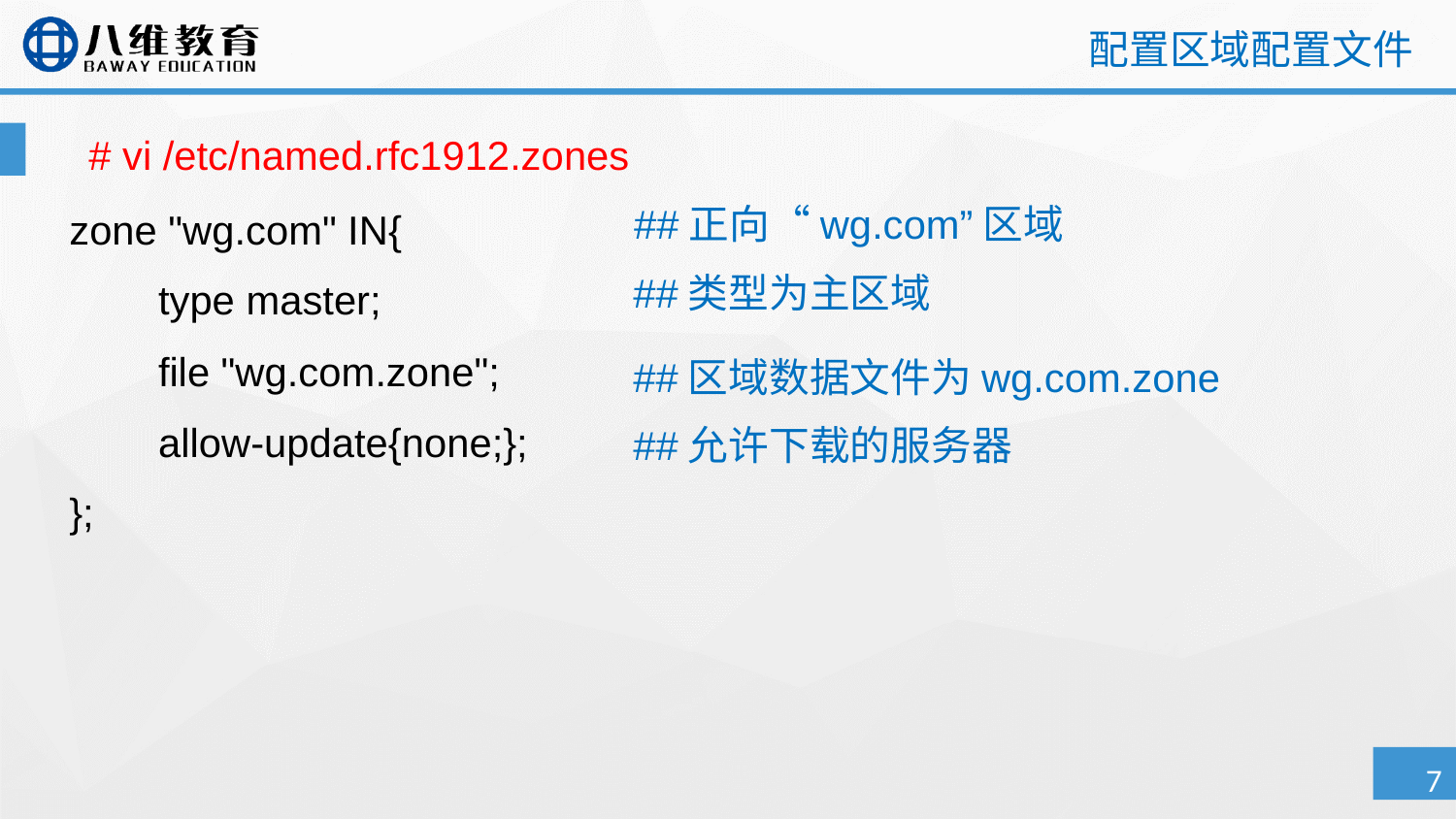

# 配置区域配置文件
# vi /etc/named.rfc1912.zones
zone "wg.com" IN{
        type master;
        file "wg.com.zone";
        allow-update{none;};
};

##正向“wg.com”区域

##类型为主区域
##区域数据文件为wg.com.zone
##允许下载的服务器